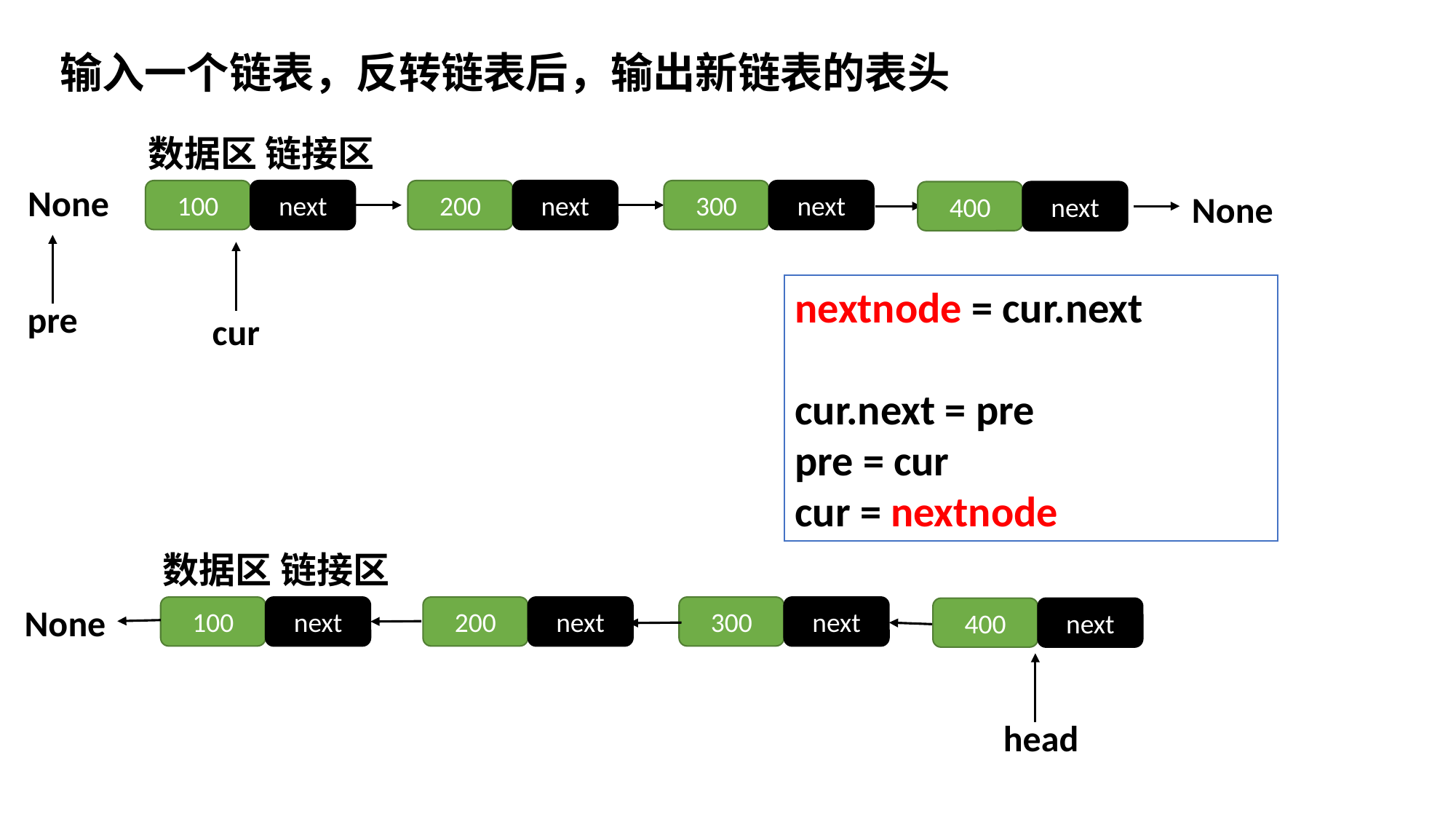

输入一个链表，反转链表后，输出新链表的表头
数据区 链接区
None
100
next
200
next
300
next
400
next
None
nextnode = cur.next

cur.next = pre
pre = cur
cur = nextnode
pre
cur
数据区 链接区
None
100
next
200
next
300
next
400
next
head